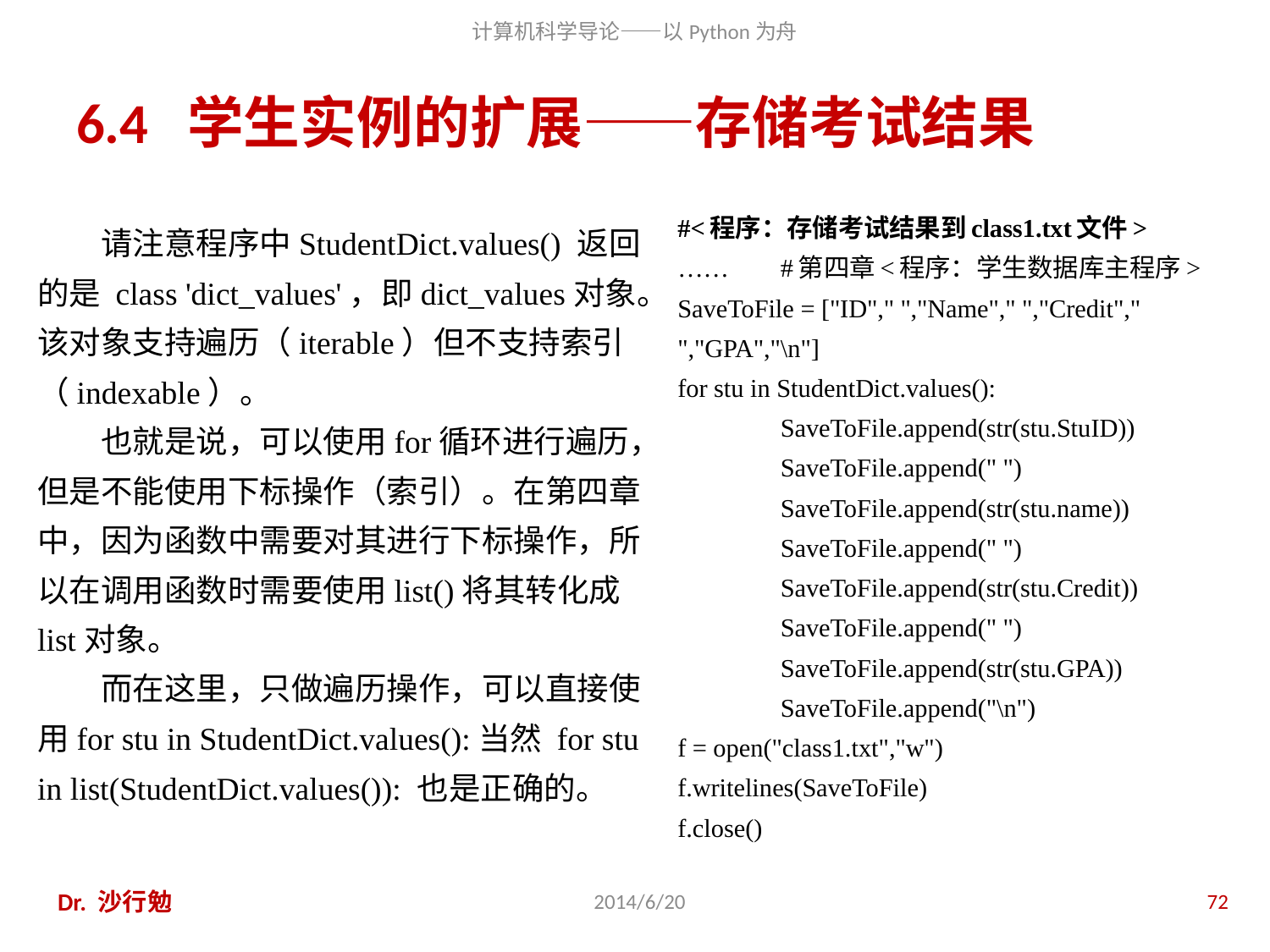

# 6.4  学生实例的扩展——存储考试结果
#<程序：存储考试结果到class1.txt文件>
……	#第四章<程序：学生数据库主程序>
SaveToFile = ["ID"," ","Name"," ","Credit"," ","GPA","\n"]
for stu in StudentDict.values():
	SaveToFile.append(str(stu.StuID))
	SaveToFile.append(" ")
	SaveToFile.append(str(stu.name))
	SaveToFile.append(" ")
	SaveToFile.append(str(stu.Credit))
	SaveToFile.append(" ")
	SaveToFile.append(str(stu.GPA))
	SaveToFile.append("\n")
f = open("class1.txt","w")
f.writelines(SaveToFile)
f.close()
请注意程序中StudentDict.values() 返回的是 class 'dict_values'，即dict_values对象。该对象支持遍历（iterable）但不支持索引（indexable）。
也就是说，可以使用for循环进行遍历，但是不能使用下标操作（索引）。在第四章中，因为函数中需要对其进行下标操作，所以在调用函数时需要使用list()将其转化成list对象。
而在这里，只做遍历操作，可以直接使用for stu in StudentDict.values():当然 for stu in list(StudentDict.values()): 也是正确的。
Dr. 沙行勉
2014/6/20
72